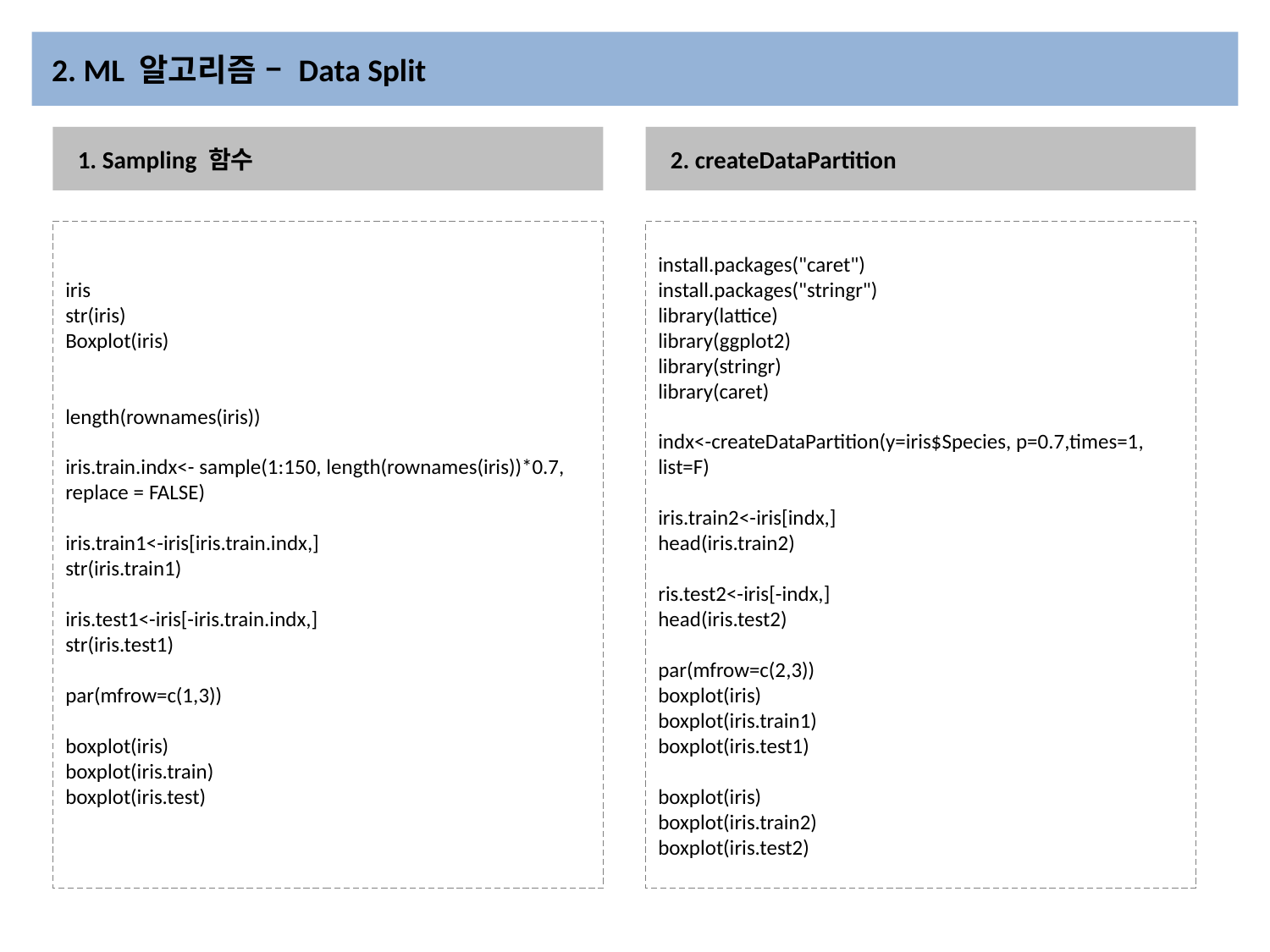

# 2. ML 알고리즘 – Data Split
1. Sampling 함수
2. createDataPartition
iris
str(iris)
Boxplot(iris)

length(rownames(iris))

iris.train.indx<- sample(1:150, length(rownames(iris))*0.7, replace = FALSE)

iris.train1<-iris[iris.train.indx,]
str(iris.train1)

iris.test1<-iris[-iris.train.indx,]
str(iris.test1)

par(mfrow=c(1,3))

boxplot(iris)
boxplot(iris.train)
boxplot(iris.test)

install.packages("caret")
install.packages("stringr")
library(lattice)
library(ggplot2)
library(stringr)
library(caret)

indx<-createDataPartition(y=iris$Species, p=0.7,times=1, list=F)

iris.train2<-iris[indx,]
head(iris.train2)

ris.test2<-iris[-indx,]
head(iris.test2)

par(mfrow=c(2,3))
boxplot(iris)
boxplot(iris.train1)
boxplot(iris.test1)

boxplot(iris)
boxplot(iris.train2)
boxplot(iris.test2)